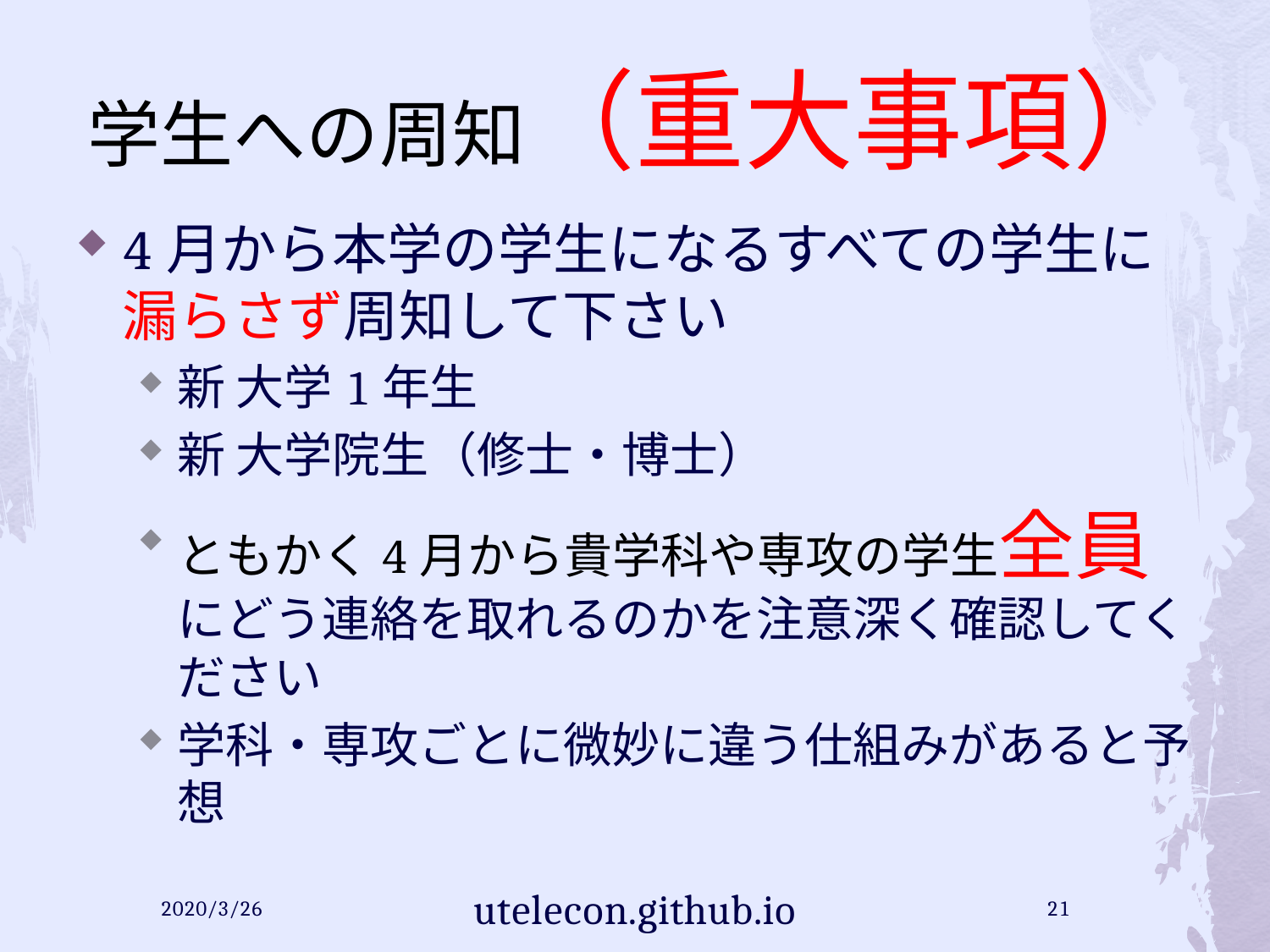

# 学生への周知（重大事項）
4月から本学の学生になるすべての学生に漏らさず周知して下さい
新 大学1年生
新 大学院生（修士・博士）
ともかく4月から貴学科や専攻の学生全員にどう連絡を取れるのかを注意深く確認してください
学科・専攻ごとに微妙に違う仕組みがあると予想
2020/3/26
utelecon.github.io
21